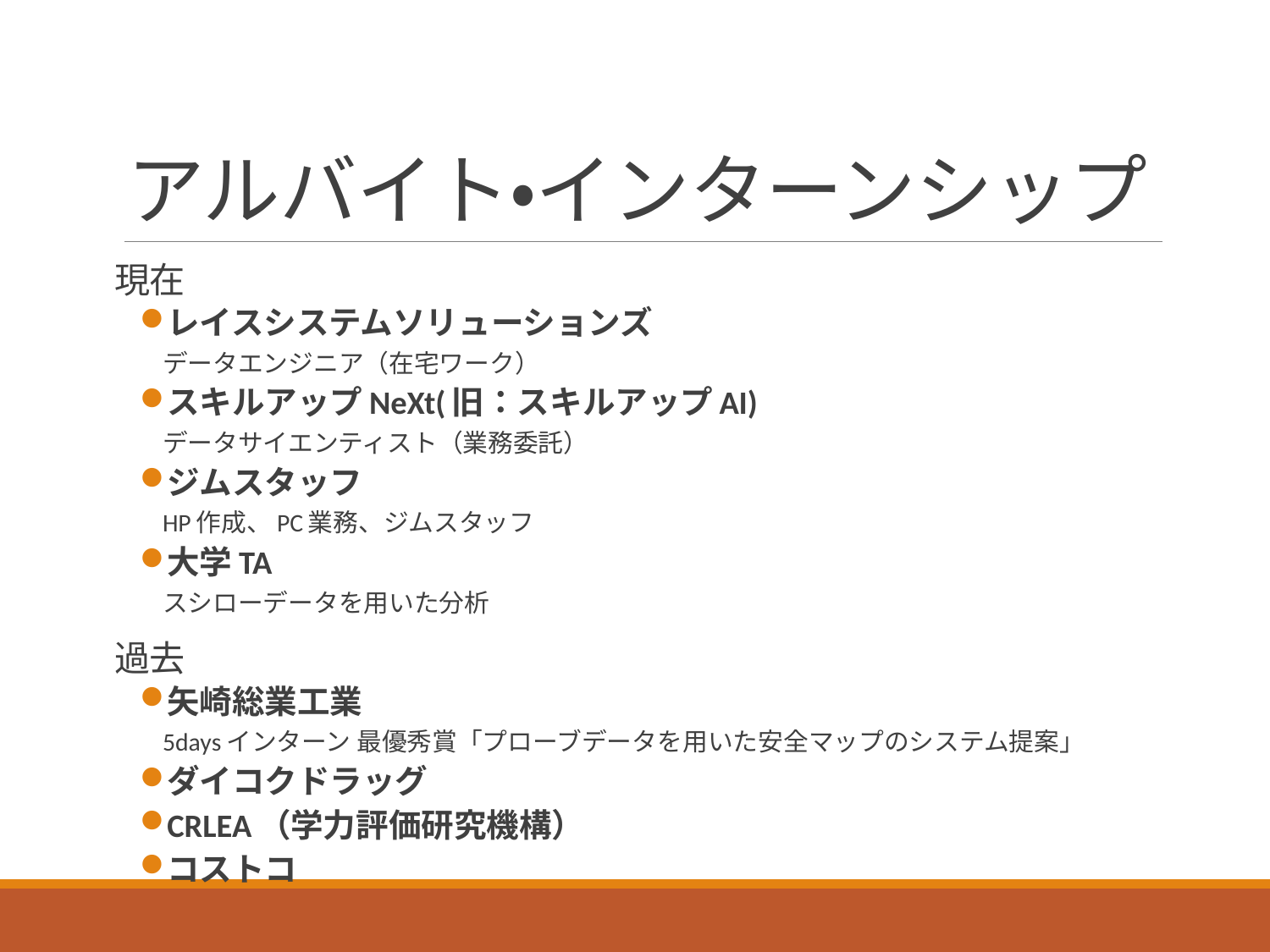

# アルバイト・インターンシップ
現在
レイスシステムソリューションズ
データエンジニア（在宅ワーク）
スキルアップNeXt(旧：スキルアップAI)
データサイエンティスト（業務委託）
ジムスタッフ
HP作成、PC業務、ジムスタッフ
大学TA
スシローデータを用いた分析
過去
矢崎総業工業
5daysインターン 最優秀賞「プローブデータを​用いた安全マップのシステム提案」
ダイコクドラッグ
CRLEA（学力評価研究機構）
コストコ